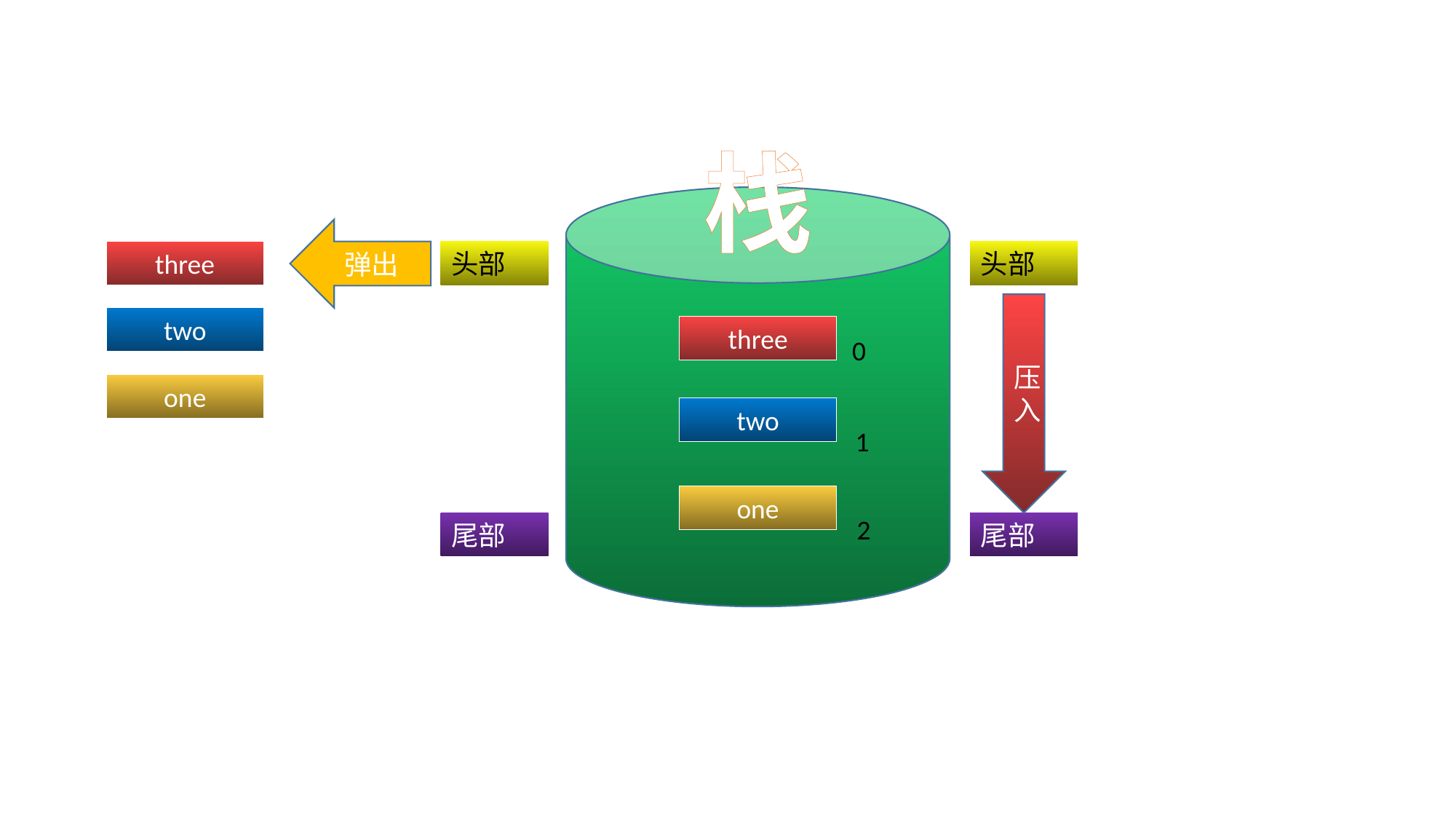

栈

弹出
three
头部
头部
压入
two
three
0
one
two
1
one
2
尾部
尾部